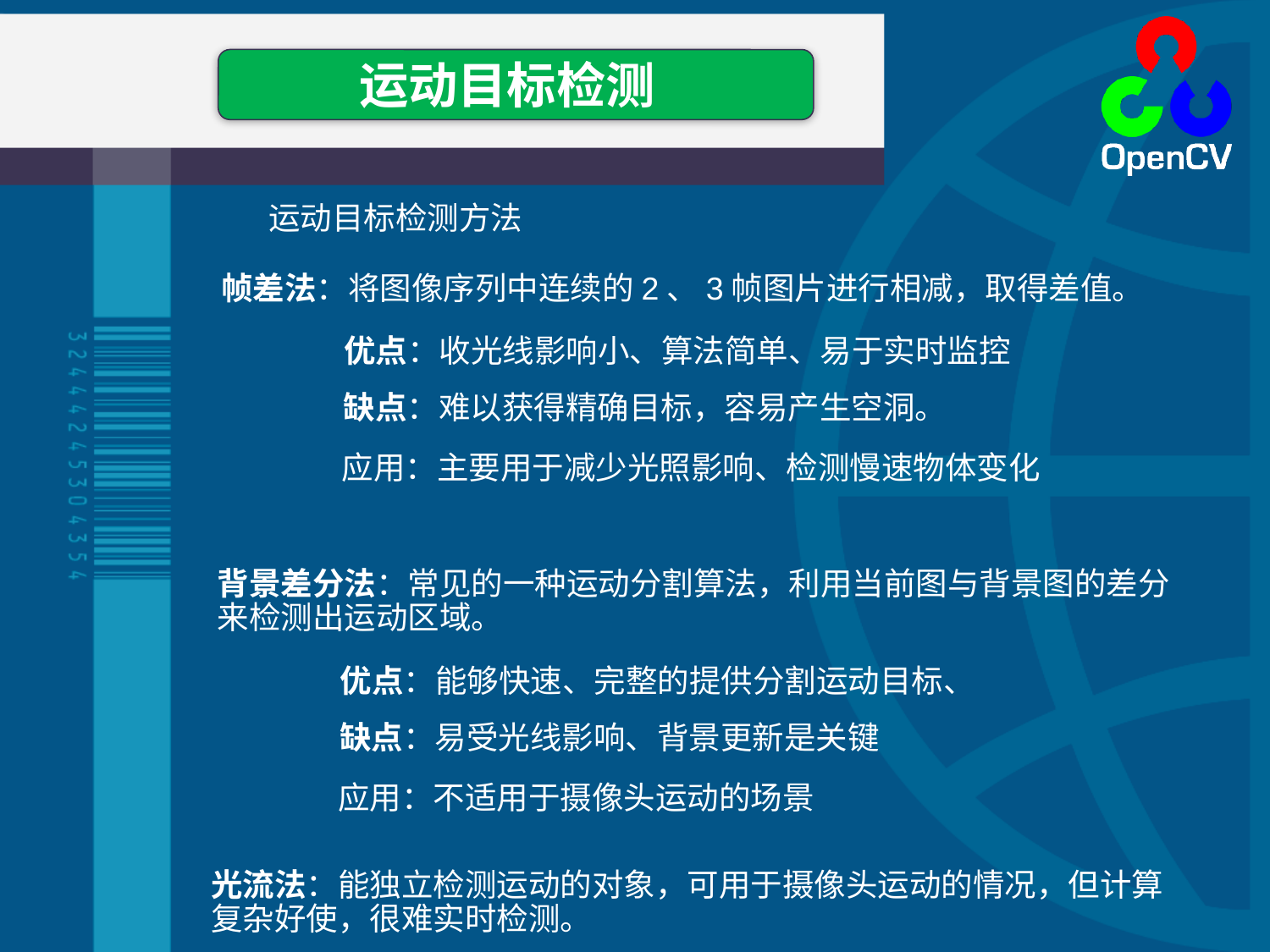

运动目标检测

运动目标检测方法
帧差法：将图像序列中连续的2、3帧图片进行相减，取得差值。
	优点：收光线影响小、算法简单、易于实时监控
	缺点：难以获得精确目标，容易产生空洞。

	应用：主要用于减少光照影响、检测慢速物体变化
背景差分法：常见的一种运动分割算法，利用当前图与背景图的差分来检测出运动区域。
	优点：能够快速、完整的提供分割运动目标、
	缺点：易受光线影响、背景更新是关键
	应用：不适用于摄像头运动的场景
光流法：能独立检测运动的对象，可用于摄像头运动的情况，但计算复杂好使，很难实时检测。